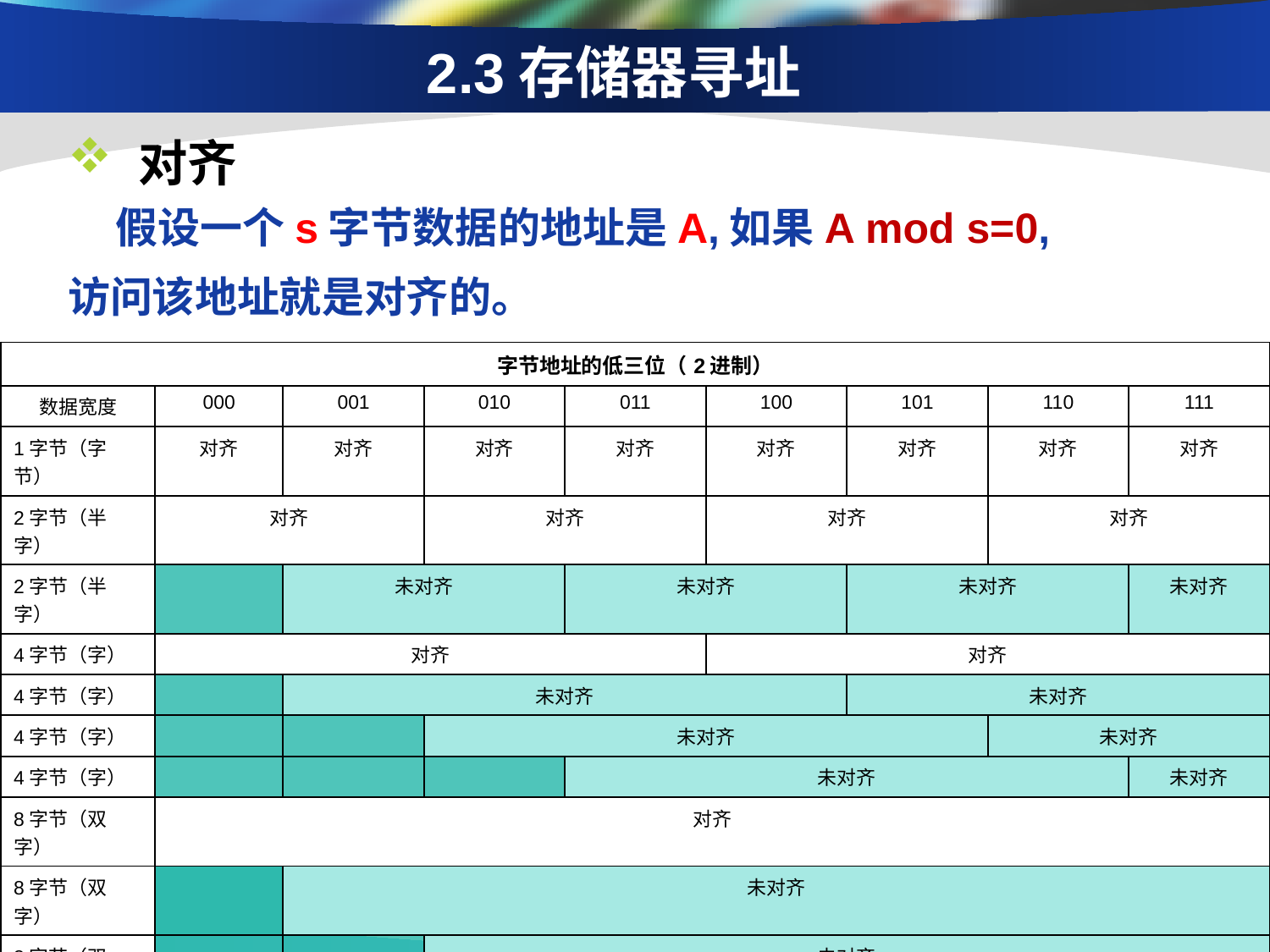

# 2.3存储器寻址
 对齐
假设一个s字节数据的地址是A,如果A mod s=0,
访问该地址就是对齐的。
| 字节地址的低三位（2进制） |  |  |  |  |  |  |  |  |
| --- | --- | --- | --- | --- | --- | --- | --- | --- |
| 数据宽度 | 000 | 001 | 010 | 011 | 100 | 101 | 110 | 111 |
| 1字节（字节） | 对齐 | 对齐 | 对齐 | 对齐 | 对齐 | 对齐 | 对齐 | 对齐 |
| 2字节（半字） | 对齐 |  | 对齐 |  | 对齐 |  | 对齐 |  |
| 2字节（半字） |  | 未对齐 |  | 未对齐 |  | 未对齐 |  | 未对齐 |
| 4字节（字） | 对齐 |  |  |  | 对齐 |  |  |  |
| 4字节（字） |  | 未对齐 |  |  |  | 未对齐 |  |  |
| 4字节（字） |  |  | 未对齐 |  |  |  | 未对齐 |  |
| 4字节（字） |  |  |  | 未对齐 |  |  |  | 未对齐 |
| 8字节（双字） | 对齐 |  |  |  |  |  |  |  |
| 8字节（双字） |  | 未对齐 |  |  |  |  |  |  |
| 8字节（双字） |  |  | 未对齐 |  |  |  |  |  |
| 8字节（双字） |  |  |  | 未对齐 |  |  |  |  |
| 8字节（双字） |  |  |  |  | 未对齐 |  |  |  |
| 8字节（双字） |  |  |  |  |  | 未对齐 |  |  |
| 8字节（双字） |  |  |  |  |  |  | 未对齐 |  |
| 8字节（双字） |  |  |  |  |  |  |  | 未对齐 |
27